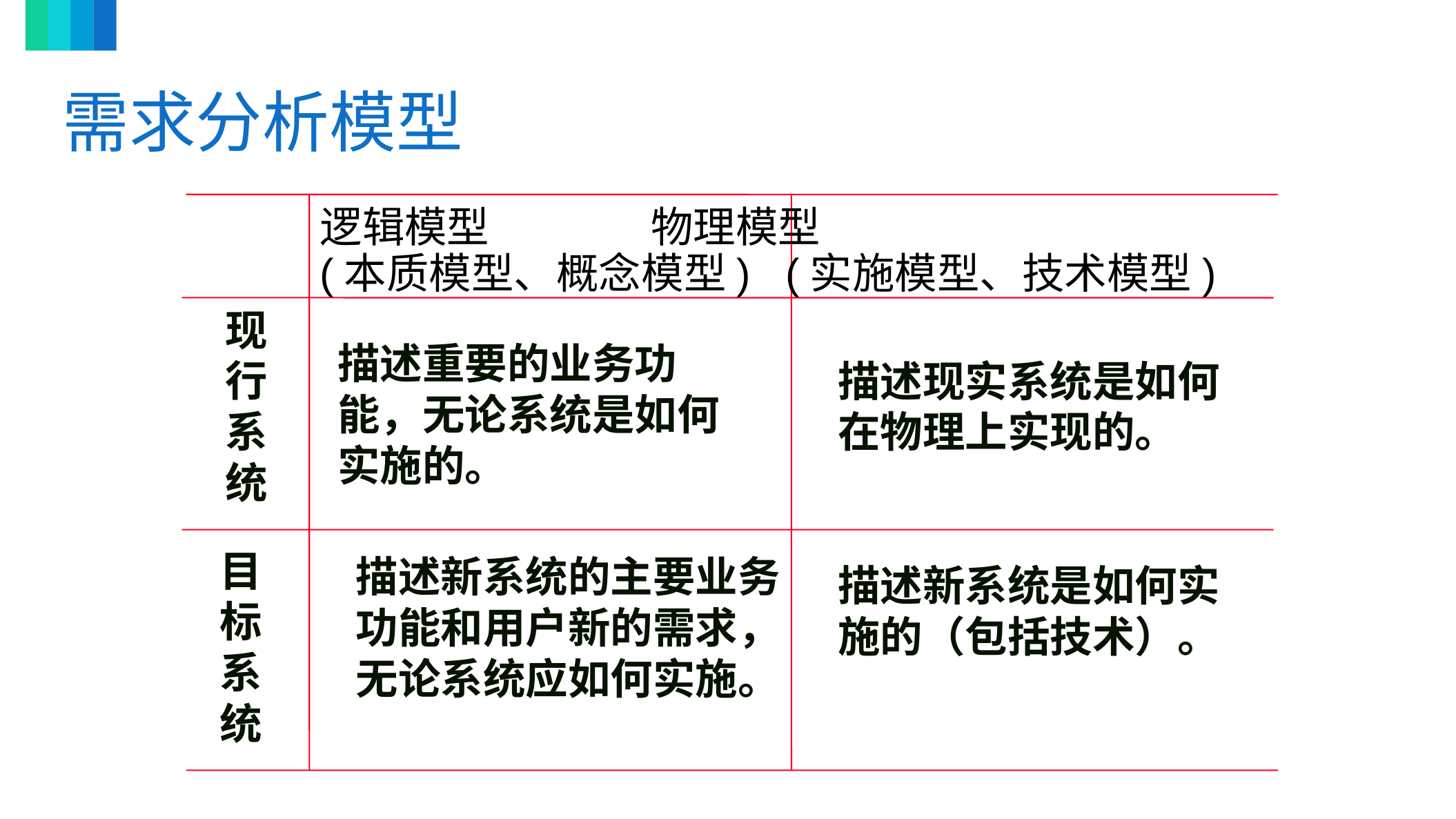

需求分析模型
# 逻辑模型                 物理模型 (本质模型、概念模型)   (实施模型、技术模型)

现
行
系
统

描述重要的业务功能，无论系统是如何实施的。
描述现实系统是如何在物理上实现的。

目
标
系
统
描述新系统的主要业务功能和用户新的需求，无论系统应如何实施。
描述新系统是如何实施的（包括技术）。